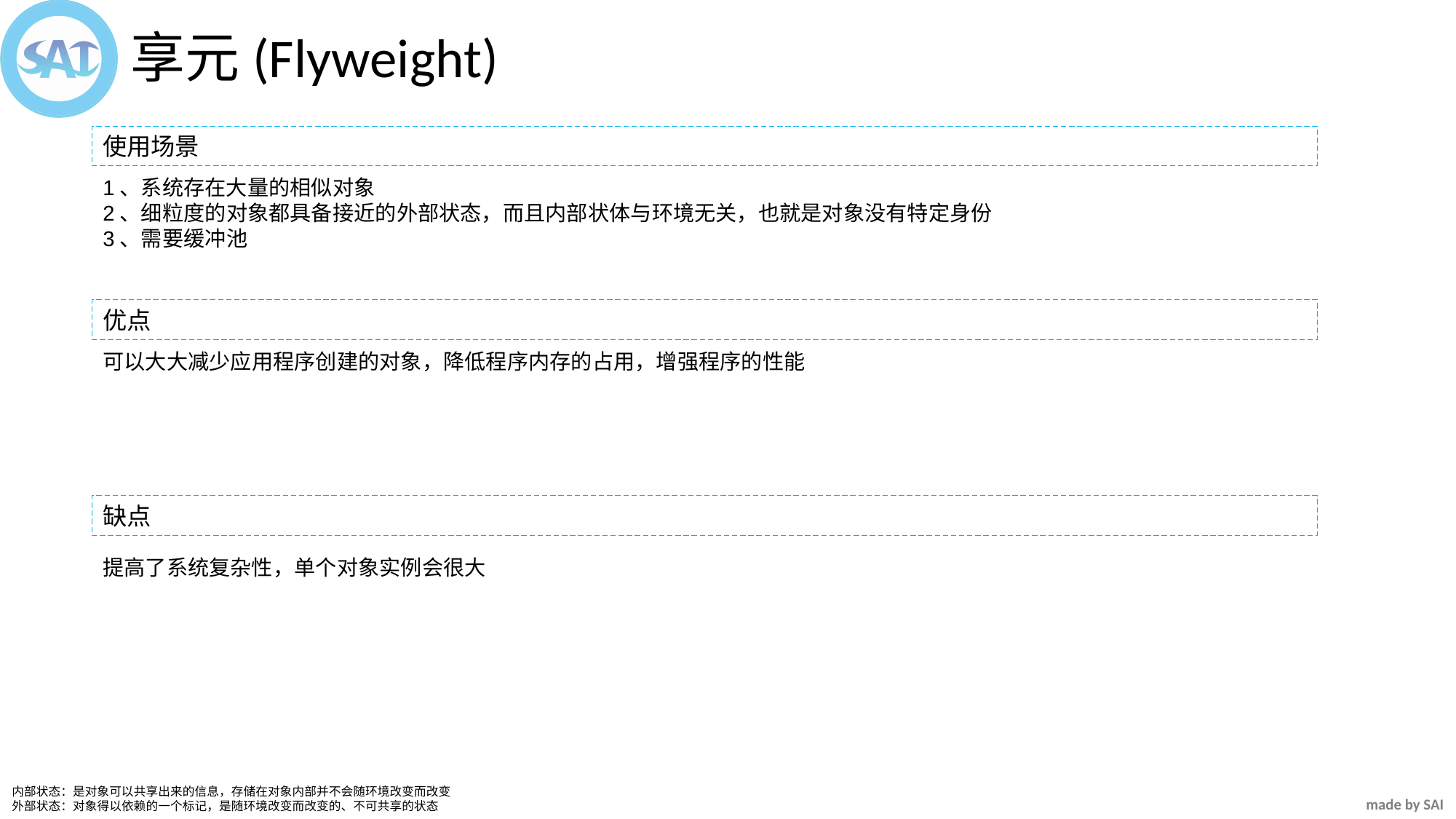

享元(Flyweight)
使用场景
1、系统存在大量的相似对象
2、细粒度的对象都具备接近的外部状态，而且内部状体与环境无关，也就是对象没有特定身份
3、需要缓冲池
优点
可以大大减少应用程序创建的对象，降低程序内存的占用，增强程序的性能
缺点
提高了系统复杂性，单个对象实例会很大
内部状态：是对象可以共享出来的信息，存储在对象内部并不会随环境改变而改变
外部状态：对象得以依赖的一个标记，是随环境改变而改变的、不可共享的状态